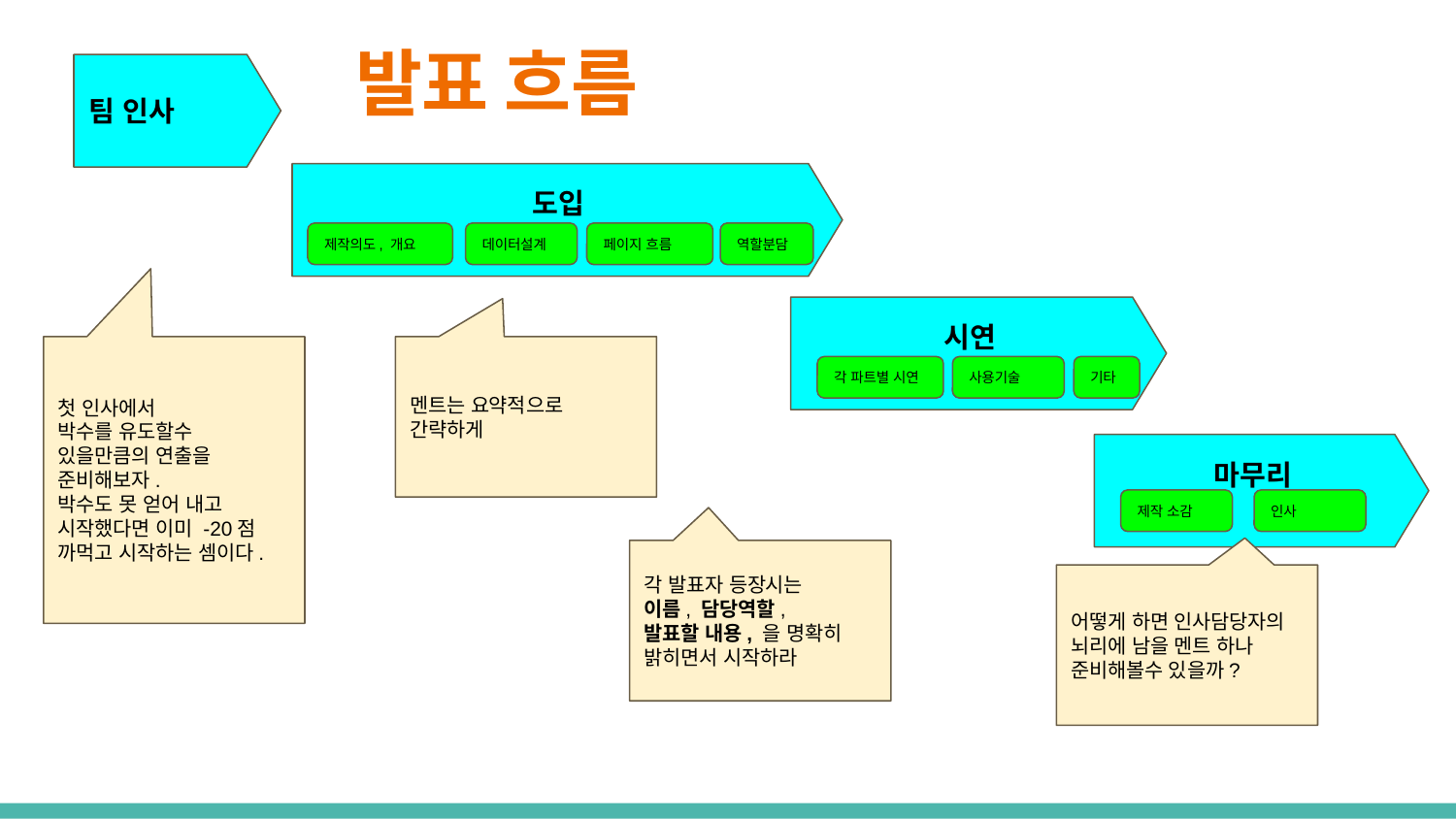

# 발표 흐름
팀 인사
도입

제작의도, 개요
데이터설계
페이지 흐름
역할분담
시연

첫 인사에서
박수를 유도할수 있을만큼의 연출을 준비해보자.
박수도 못 얻어 내고
시작했다면 이미 -20점 까먹고 시작하는 셈이다.
멘트는 요약적으로 간략하게
각 파트별 시연
사용기술
기타
마무리

제작 소감
인사
각 발표자 등장시는
이름, 담당역할,
발표할 내용, 을 명확히 밝히면서 시작하라
어떻게 하면 인사담당자의 뇌리에 남을 멘트 하나 준비해볼수 있을까?